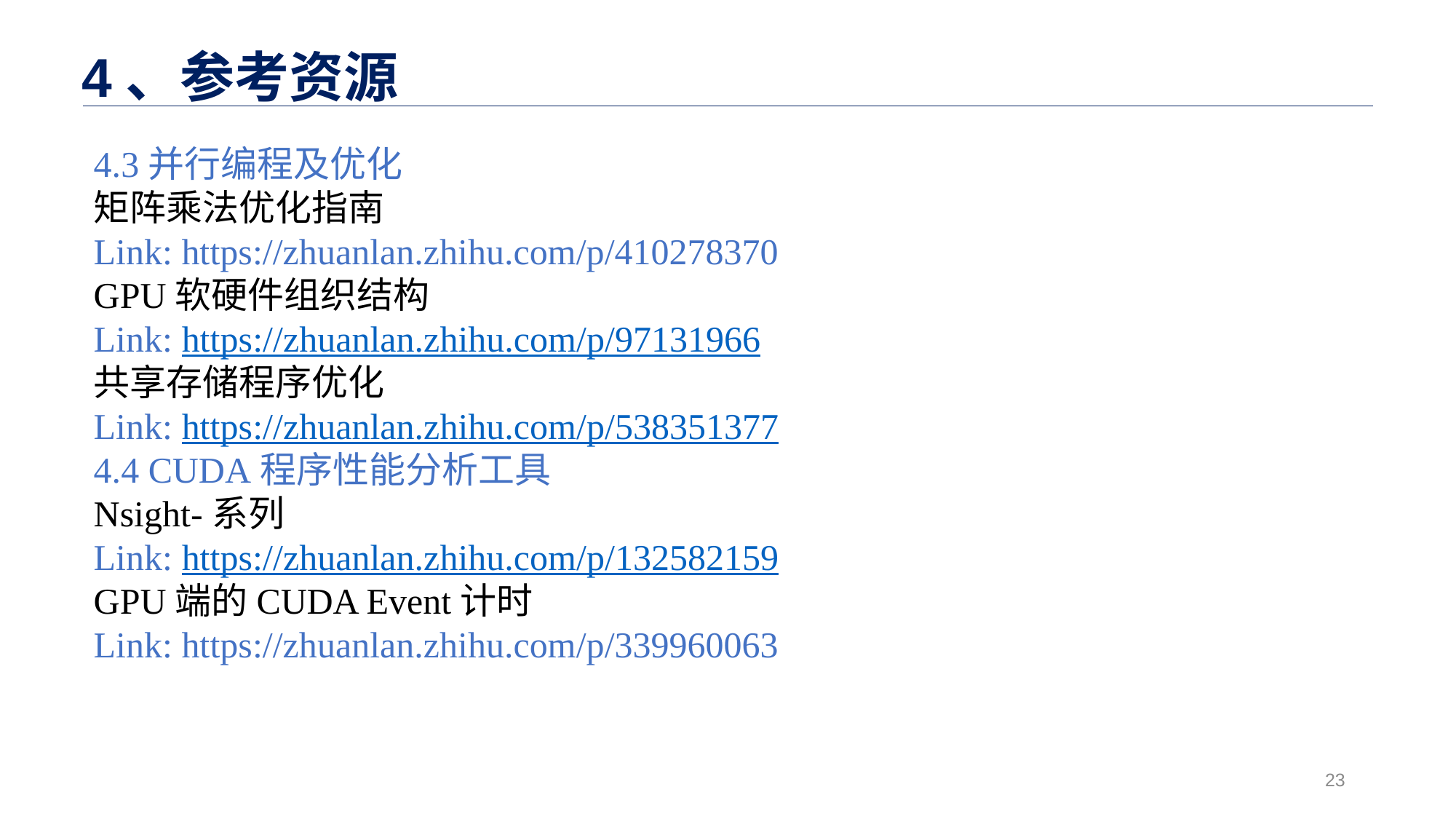

4、参考资源
#
4.3并行编程及优化
矩阵乘法优化指南
Link: https://zhuanlan.zhihu.com/p/410278370
GPU软硬件组织结构
Link: https://zhuanlan.zhihu.com/p/97131966
共享存储程序优化
Link: https://zhuanlan.zhihu.com/p/538351377
4.4 CUDA程序性能分析工具
Nsight-系列
Link: https://zhuanlan.zhihu.com/p/132582159
GPU端的CUDA Event计时
Link: https://zhuanlan.zhihu.com/p/339960063
23